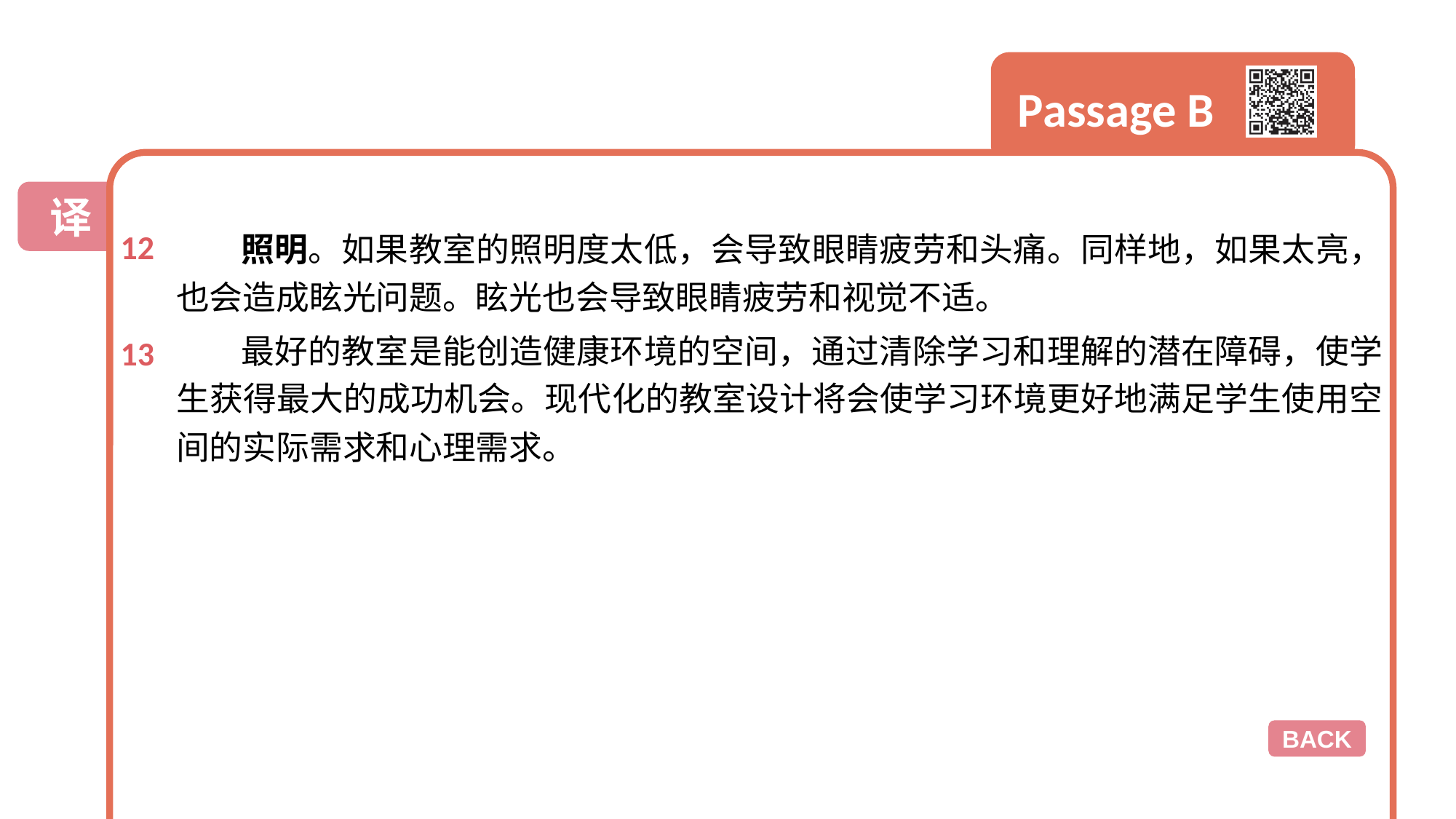

12

照明。如果教室的照明度太低，会导致眼睛疲劳和头痛。同样地，如果太亮，也会造成眩光问题。眩光也会导致眼睛疲劳和视觉不适。

最好的教室是能创造健康环境的空间，通过清除学习和理解的潜在障碍，使学生获得最大的成功机会。现代化的教室设计将会使学习环境更好地满足学生使用空间的实际需求和心理需求。

13

BACK